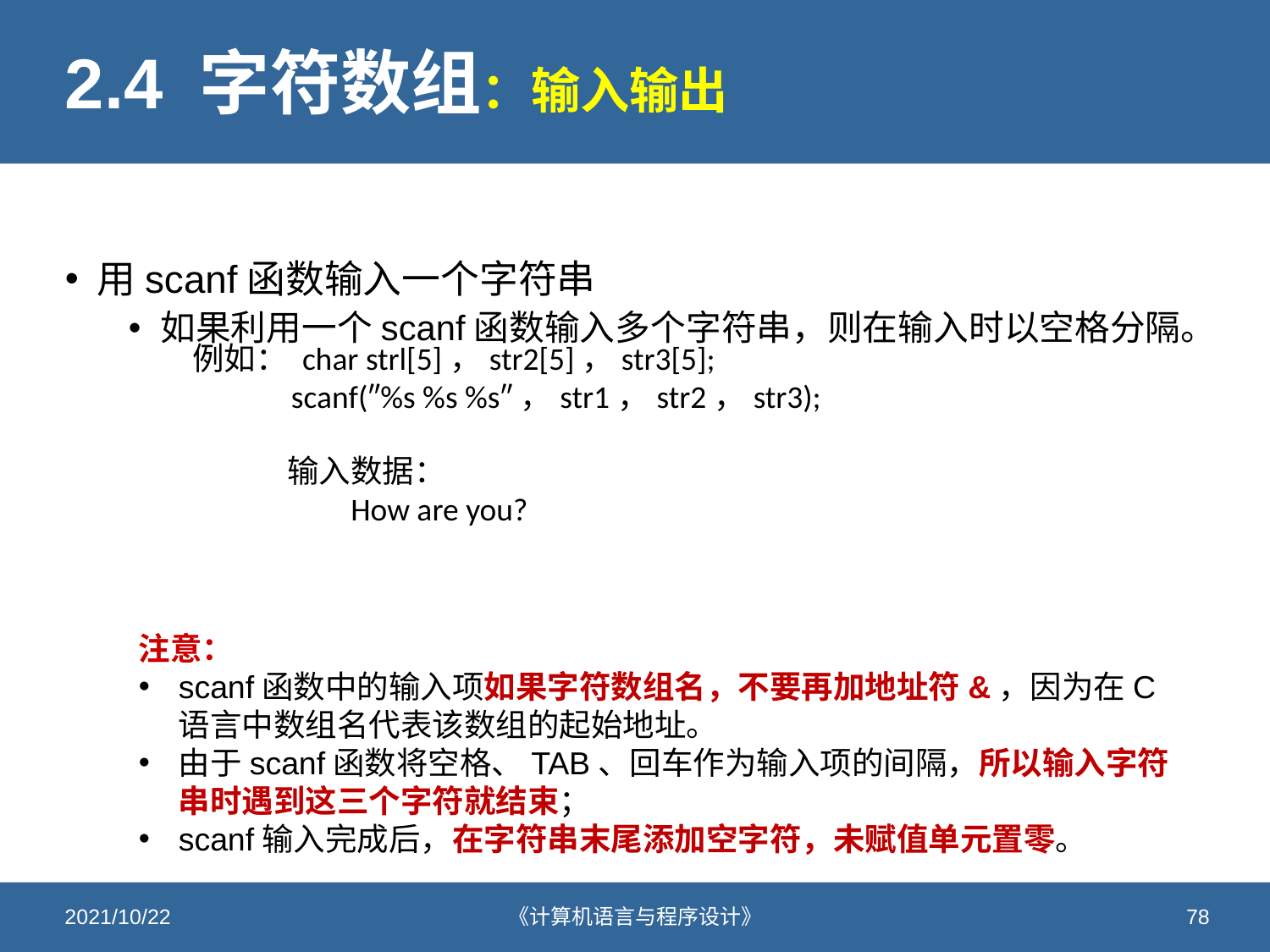

# 2.4 字符数组：输入输出
用scanf函数输入一个字符串
如果利用一个scanf函数输入多个字符串，则在输入时以空格分隔。

例如： char strl[5]，str2[5]，str3[5];
scanf(″%s %s %s″，str1，str2，str3);
输入数据：
How are you?
注意：
scanf函数中的输入项如果字符数组名，不要再加地址符&，因为在C语言中数组名代表该数组的起始地址。
由于scanf函数将空格、TAB、回车作为输入项的间隔，所以输入字符串时遇到这三个字符就结束；
scanf输入完成后，在字符串末尾添加空字符，未赋值单元置零。
2021/10/22
《计算机语言与程序设计》
78